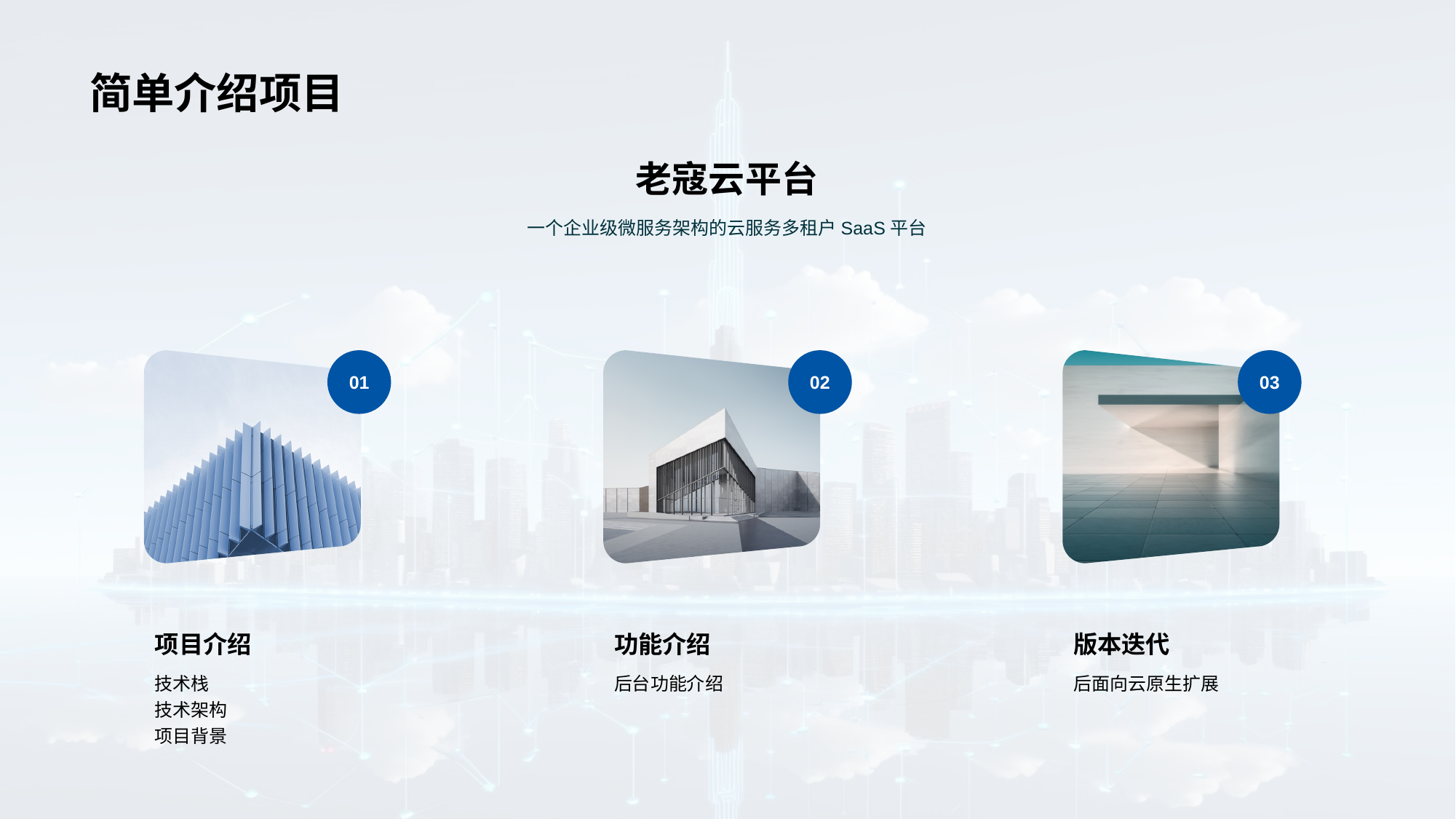

# 简单介绍项目
老寇云平台
一个企业级微服务架构的云服务多租户SaaS平台

01

02

03
项目介绍
技术栈
技术架构
项目背景
功能介绍
后台功能介绍
版本迭代
后面向云原生扩展